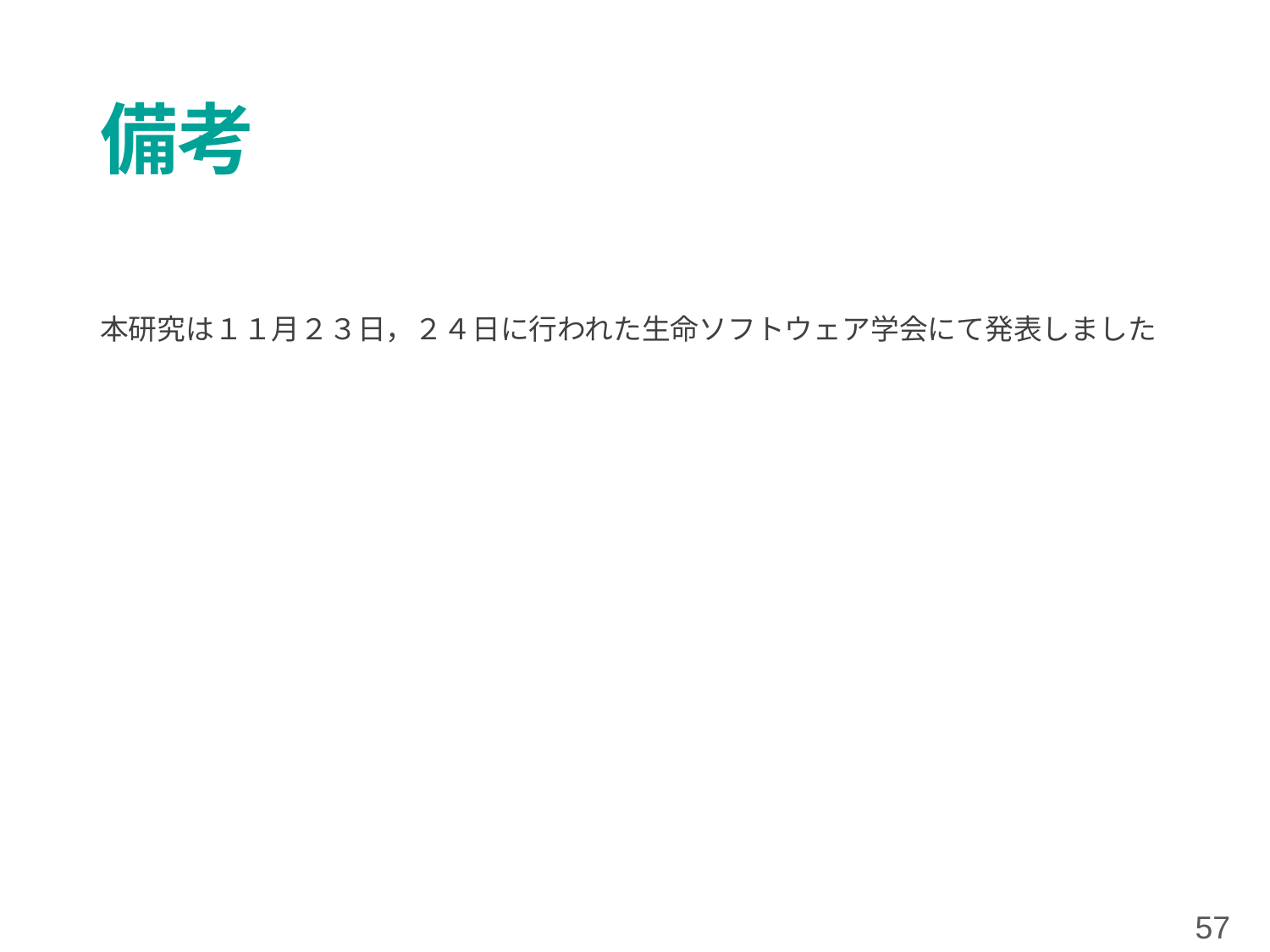

# 備考
本研究は１１月２３日，２４日に行われた生命ソフトウェア学会にて発表しました
57